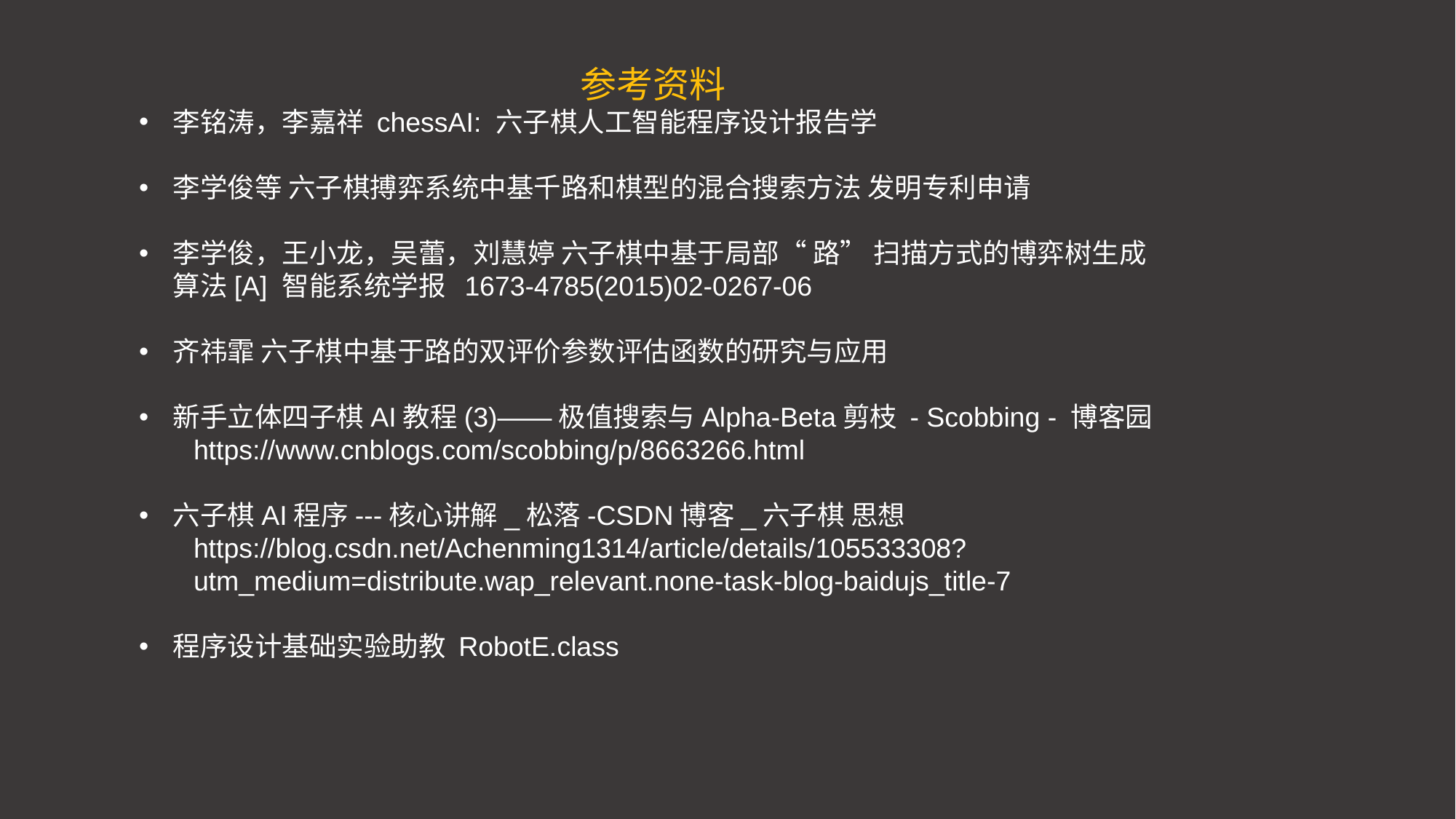

参考资料
李铭涛，李嘉祥 chessAI: 六子棋人工智能程序设计报告学

李学俊等 六子棋搏弈系统中基千路和棋型的混合搜索方法 发明专利申请

李学俊，王小龙，吴蕾，刘慧婷 六子棋中基于局部“ 路” 扫描方式的博弈树生成算法[A] 智能系统学报  1673-4785(2015)02-0267-06

齐祎霏 六子棋中基于路的双评价参数评估函数的研究与应用

新手立体四子棋AI教程(3)——极值搜索与Alpha-Beta剪枝 - Scobbing - 博客园
https://www.cnblogs.com/scobbing/p/8663266.html

六子棋AI程序---核心讲解_松落-CSDN博客_六子棋 思想
https://blog.csdn.net/Achenming1314/article/details/105533308?utm_medium=distribute.wap_relevant.none-task-blog-baidujs_title-7

程序设计基础实验助教 RobotE.class